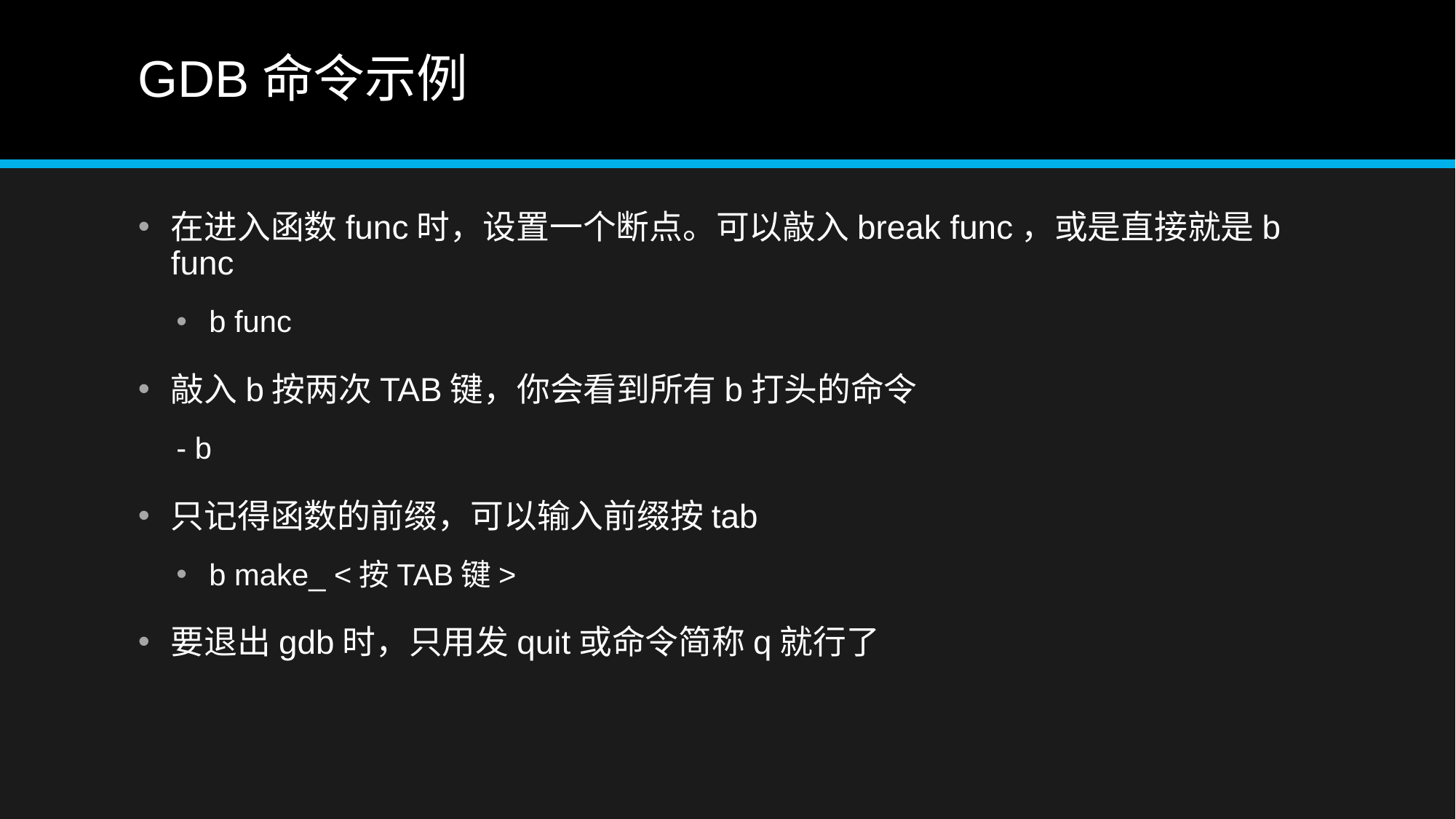

# GDB命令示例
在进入函数func时，设置一个断点。可以敲入break func，或是直接就是b func
b func
敲入b按两次TAB键，你会看到所有b打头的命令
- b
只记得函数的前缀，可以输入前缀按tab
b make_ <按TAB键>
要退出gdb时，只用发quit或命令简称q就行了